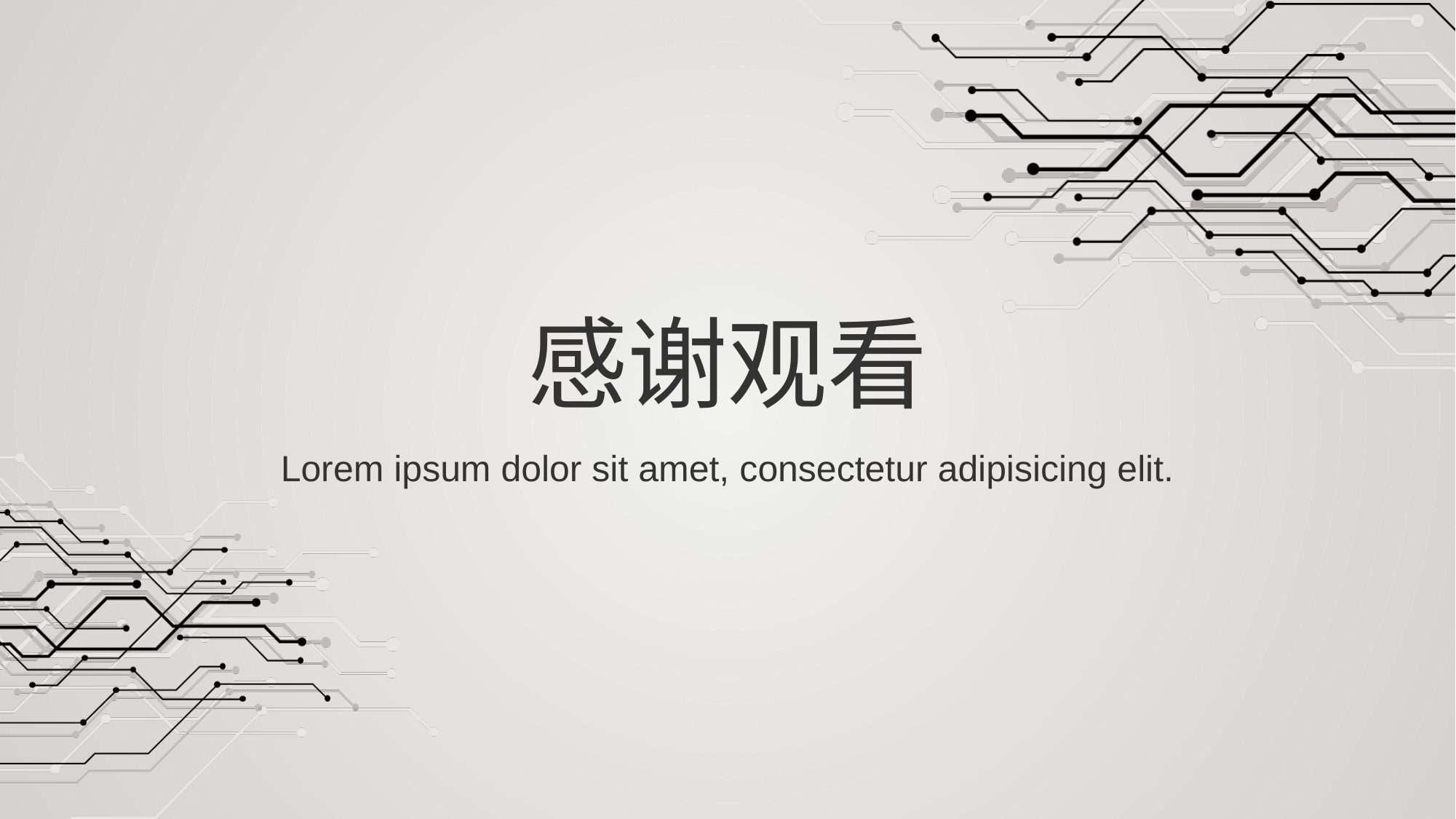

# 感谢观看
Lorem ipsum dolor sit amet, consectetur adipisicing elit.